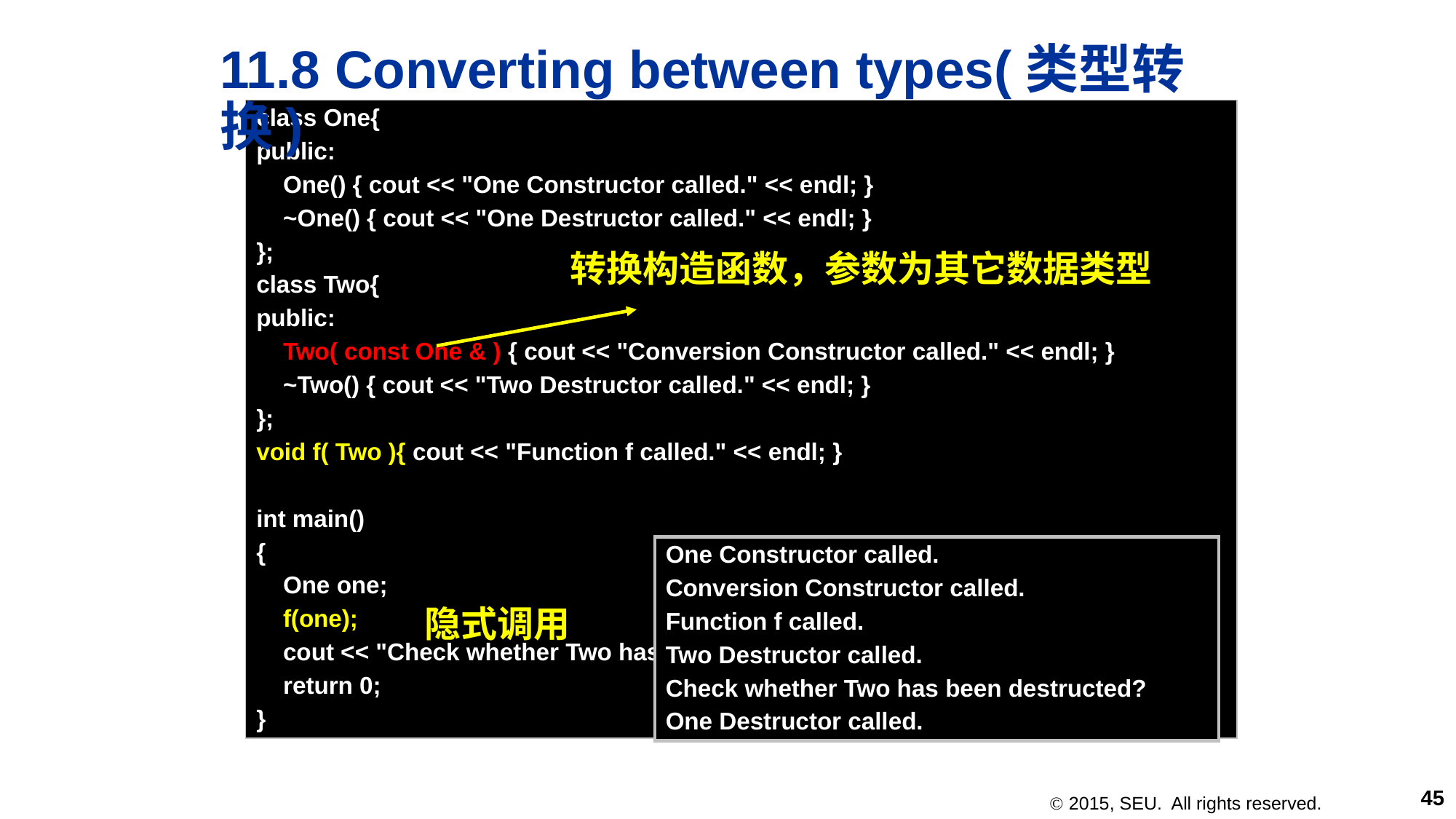

# 11.8 Converting between types(类型转换)
class One{
public:
    One() { cout << "One Constructor called." << endl; }
    ~One() { cout << "One Destructor called." << endl; }
};
class Two{
public:
    Two( const One & ) { cout << "Conversion Constructor called." << endl; }
    ~Two() { cout << "Two Destructor called." << endl; }
};
void f( Two ){ cout << "Function f called." << endl; }

int main()
{
    One one;
    f(one);
    cout << "Check whether Two has been destructed?" << endl;
    return 0;
}
转换构造函数，参数为其它数据类型

One Constructor called.
Conversion Constructor called.
Function f called.
Two Destructor called.
Check whether Two has been destructed?
One Destructor called.
隐式调用